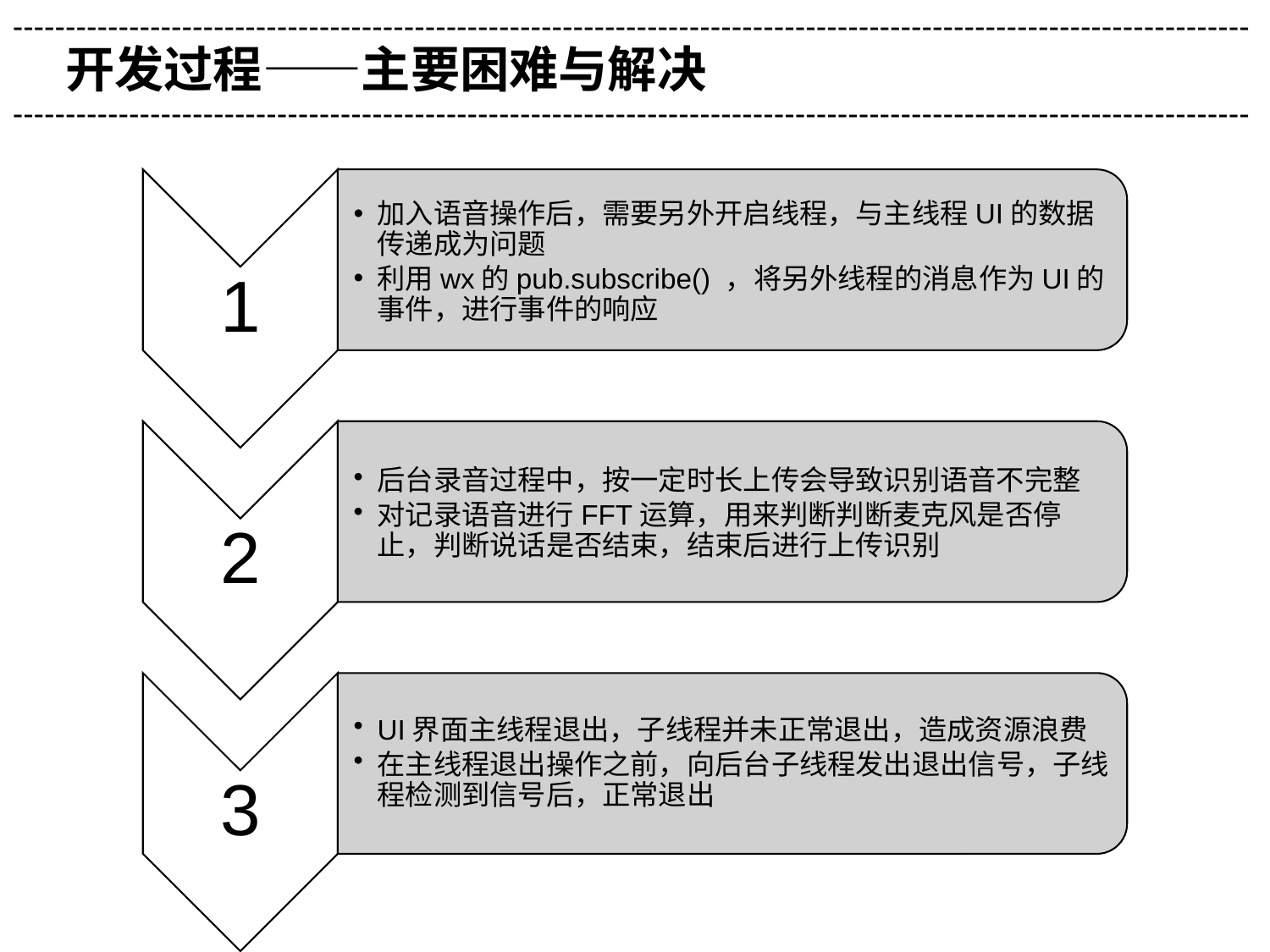

---------------------------------------------------------------------------------------------------------------------
开发过程——主要困难与解决
---------------------------------------------------------------------------------------------------------------------
1

加入语音操作后，需要另外开启线程，与主线程UI的数据传递成为问题
利用wx的pub.subscribe() ，将另外线程的消息作为UI的事件，进行事件的响应

2

后台录音过程中，按一定时长上传会导致识别语音不完整
对记录语音进行FFT运算，用来判断判断麦克风是否停止，判断说话是否结束，结束后进行上传识别

3
UI界面主线程退出，子线程并未正常退出，造成资源浪费
在主线程退出操作之前，向后台子线程发出退出信号，子线程检测到信号后，正常退出